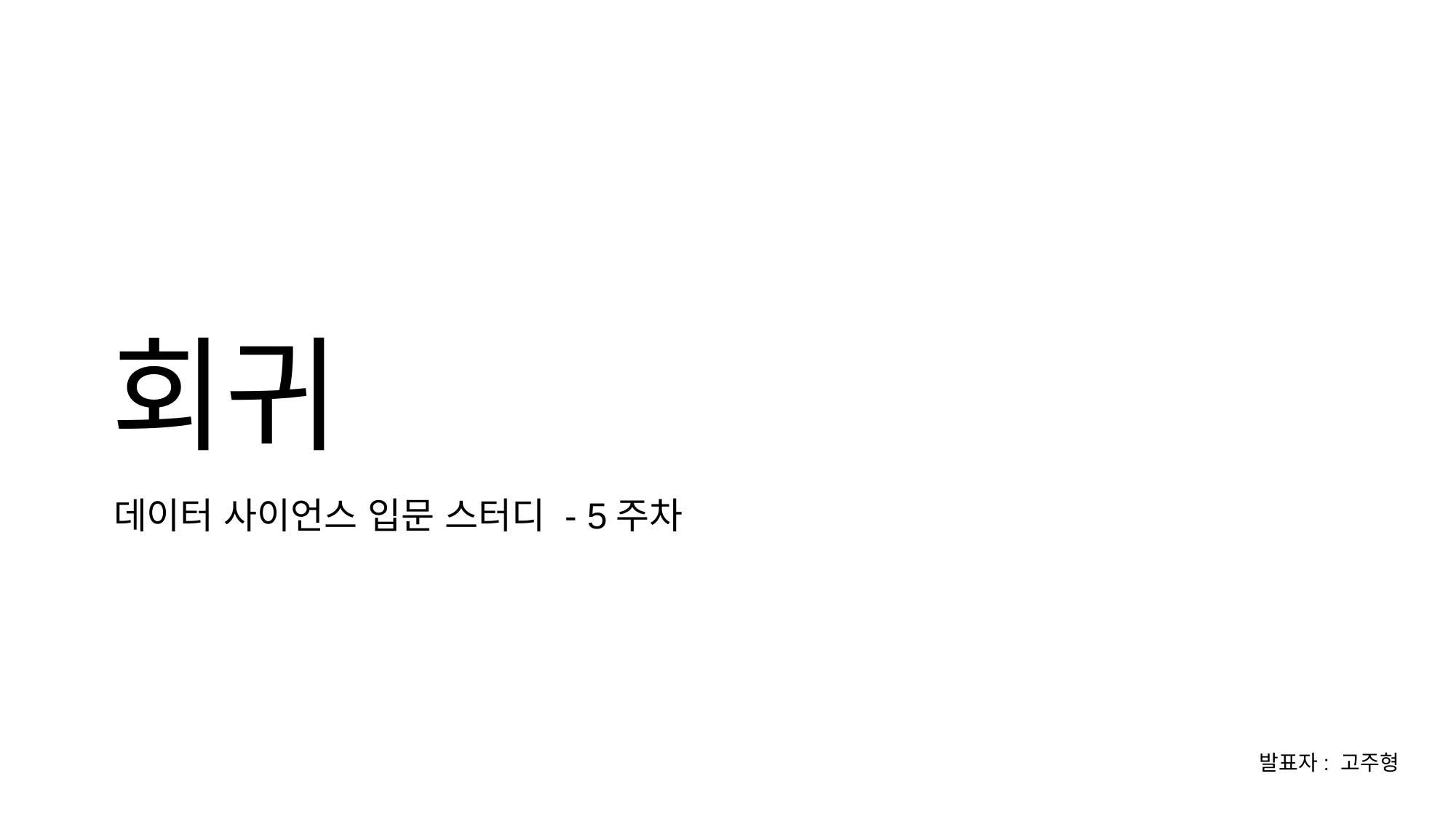

# 회귀
데이터 사이언스 입문 스터디 - 5주차
발표자: 고주형​